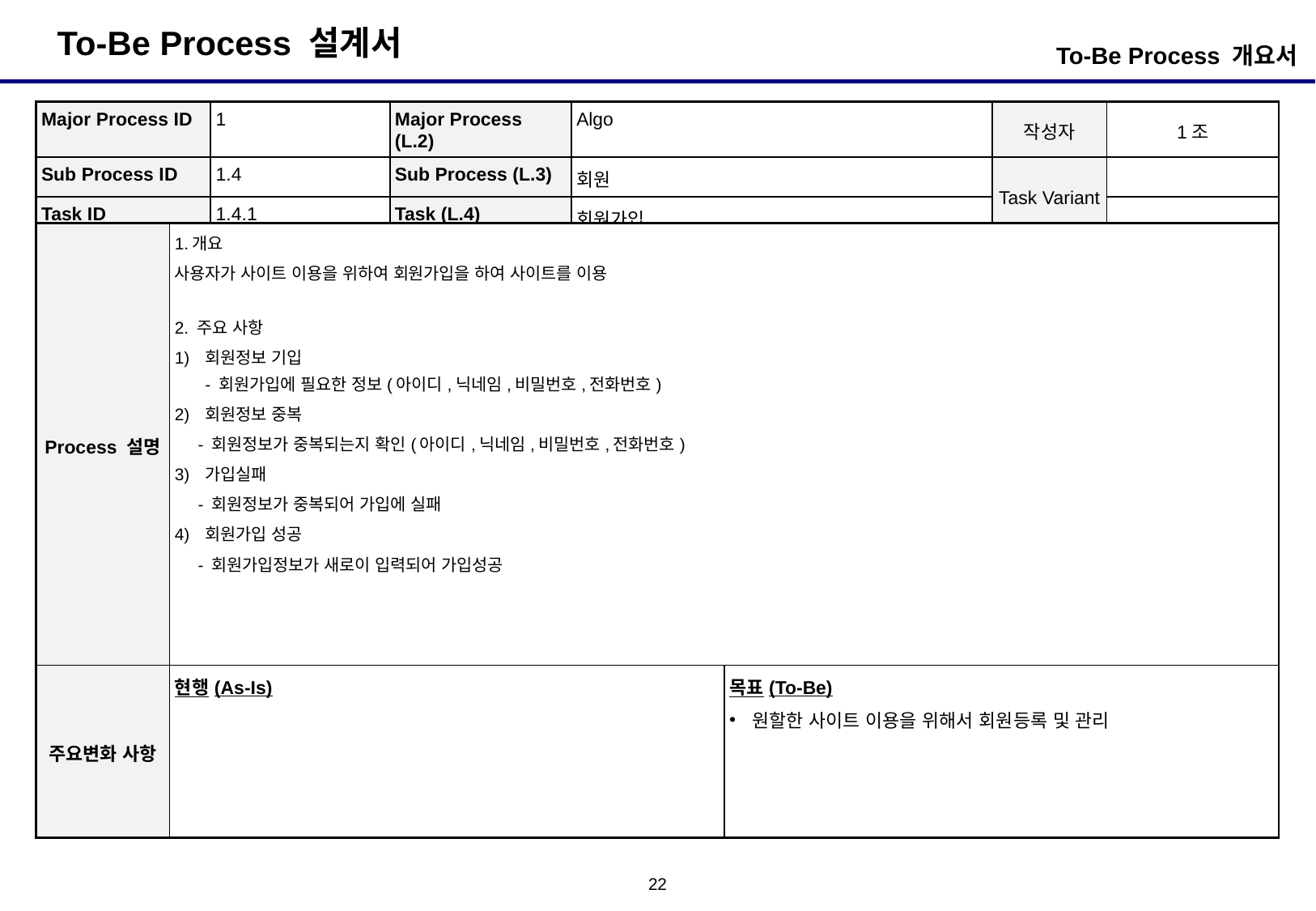

To-Be Process 개요서
| Major Process ID | 1 | Major Process (L.2) | Algo | 작성자 | 1조 |
| --- | --- | --- | --- | --- | --- |
| Sub Process ID | 1.4 | Sub Process (L.3) | 회원 | Task Variant |  |
| Task ID | 1.4.1 | Task (L.4) | 회원가입 |  |  |
| Process 설명 | 1.개요 사용자가 사이트 이용을 위하여 회원가입을 하여 사이트를 이용 2. 주요 사항 회원정보 기입 - 회원가입에 필요한 정보(아이디,닉네임,비밀번호,전화번호) 회원정보 중복 - 회원정보가 중복되는지 확인(아이디,닉네임,비밀번호,전화번호) 가입실패 - 회원정보가 중복되어 가입에 실패 회원가입 성공 - 회원가입정보가 새로이 입력되어 가입성공 |  |
| --- | --- | --- |
| 주요변화 사항 | 현행(As-Is) | 목표(To-Be) 원할한 사이트 이용을 위해서 회원등록 및 관리 |